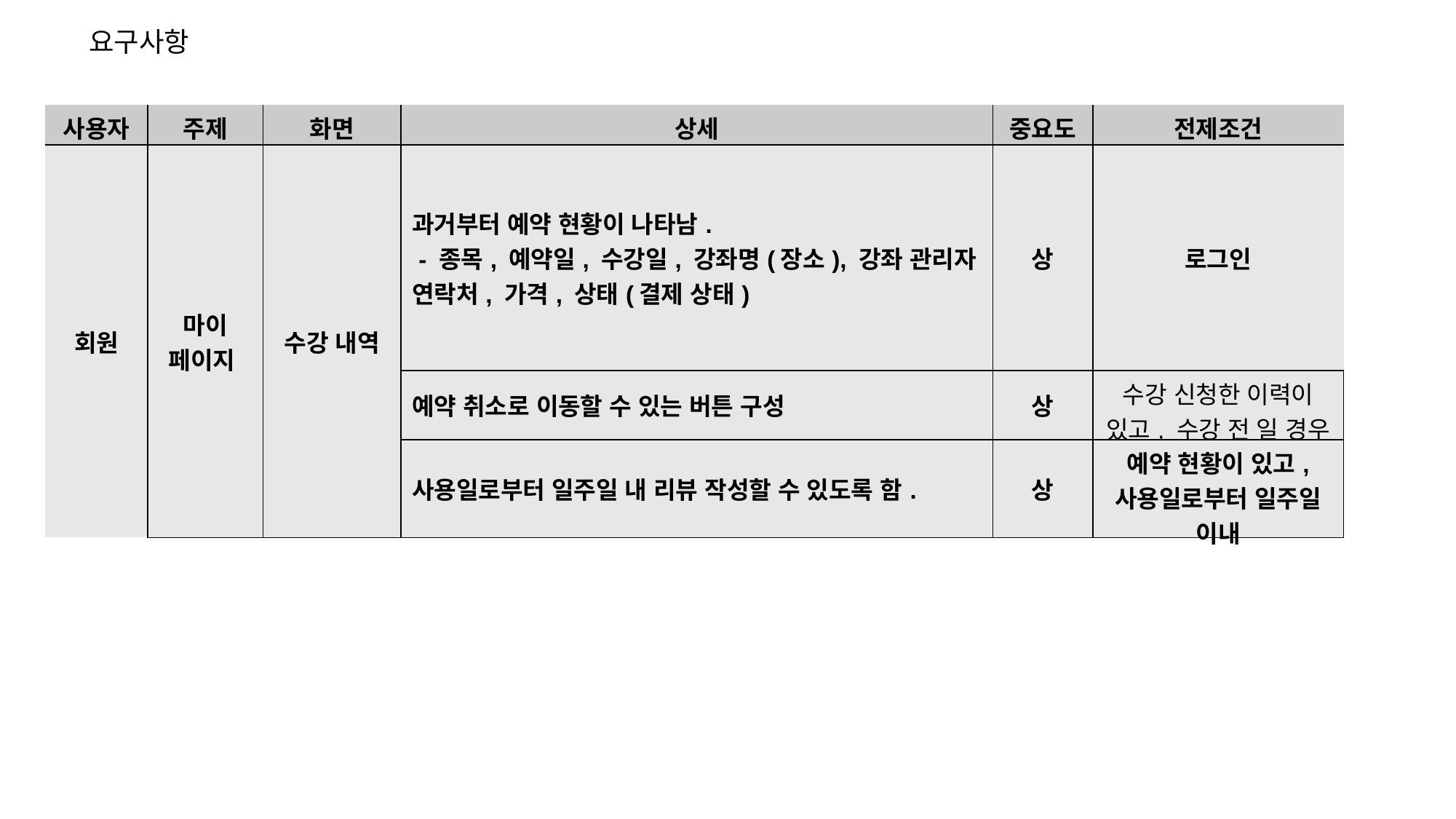

요구사항
| 사용자 | 주제 | 화면 | 상세 | 중요도 | 전제조건 |
| --- | --- | --- | --- | --- | --- |
| 회원 | 마이 페이지 | 수강 내역 | 과거부터 예약 현황이 나타남. - 종목, 예약일, 수강일, 강좌명(장소), 강좌 관리자 연락처, 가격, 상태(결제 상태) | 상 | 로그인 |
|  |  |  | 예약 취소로 이동할 수 있는 버튼 구성 | 상 | 수강 신청한 이력이 있고, 수강 전 일 경우 |
|  |  |  | 사용일로부터 일주일 내 리뷰 작성할 수 있도록 함. | 상 | 예약 현황이 있고, 사용일로부터 일주일 이내 |